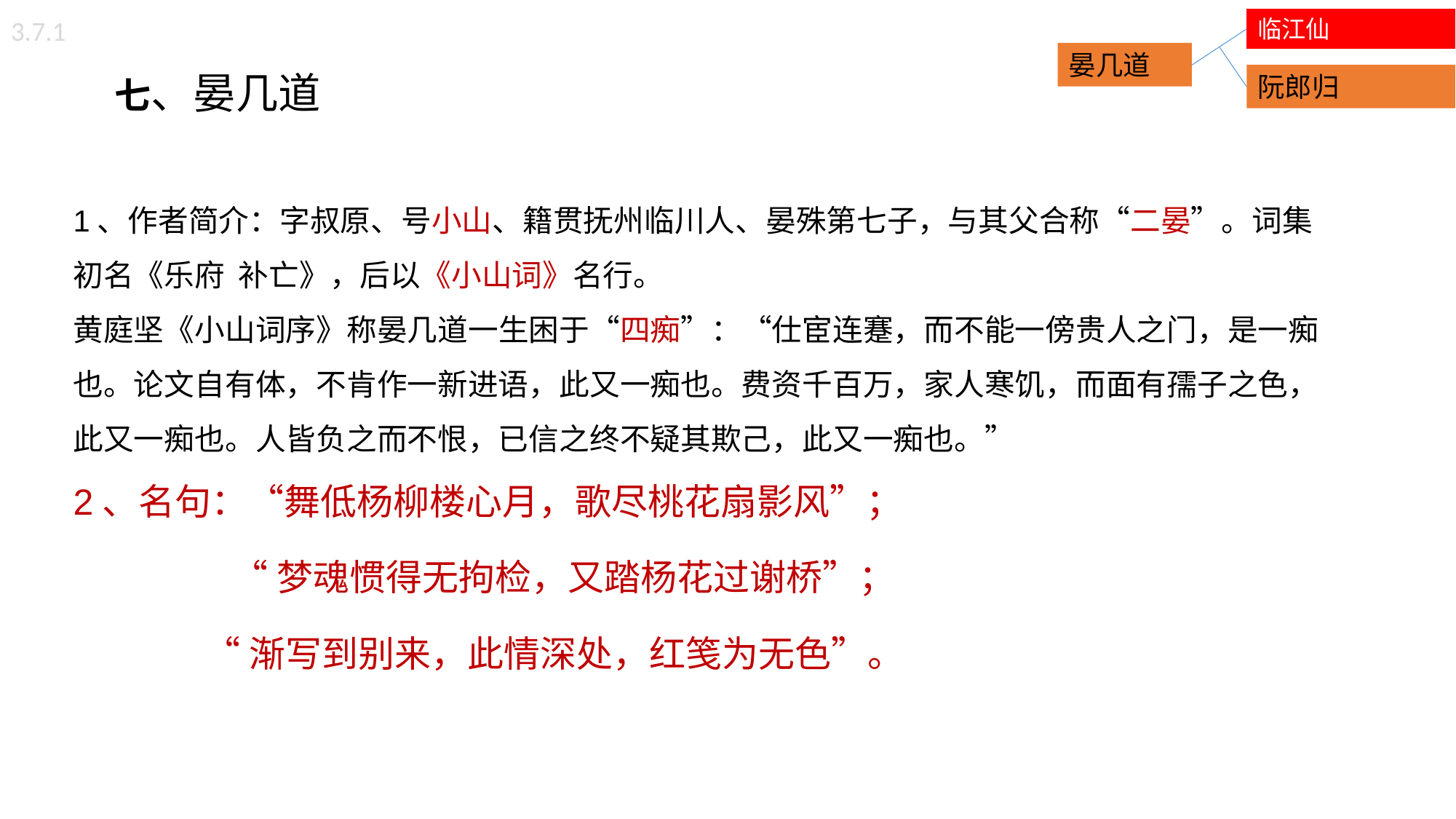

3.7.1
临江仙
    七、晏几道

1、作者简介：字叔原、号小山、籍贯抚州临川人、晏殊第七子，与其父合称“二晏”。词集初名《乐府  补亡》，后以《小山词》名行。
黄庭坚《小山词序》称晏几道一生困于“四痴”：“仕宦连蹇，而不能一傍贵人之门，是一痴也。论文自有体，不肯作一新进语，此又一痴也。费资千百万，家人寒饥，而面有孺子之色，此又一痴也。人皆负之而不恨，已信之终不疑其欺己，此又一痴也。”
2、名句：“舞低杨柳楼心月，歌尽桃花扇影风”；
	      “梦魂惯得无拘检，又踏杨花过谢桥”；
                “渐写到别来，此情深处，红笺为无色”。
晏几道
阮郎归